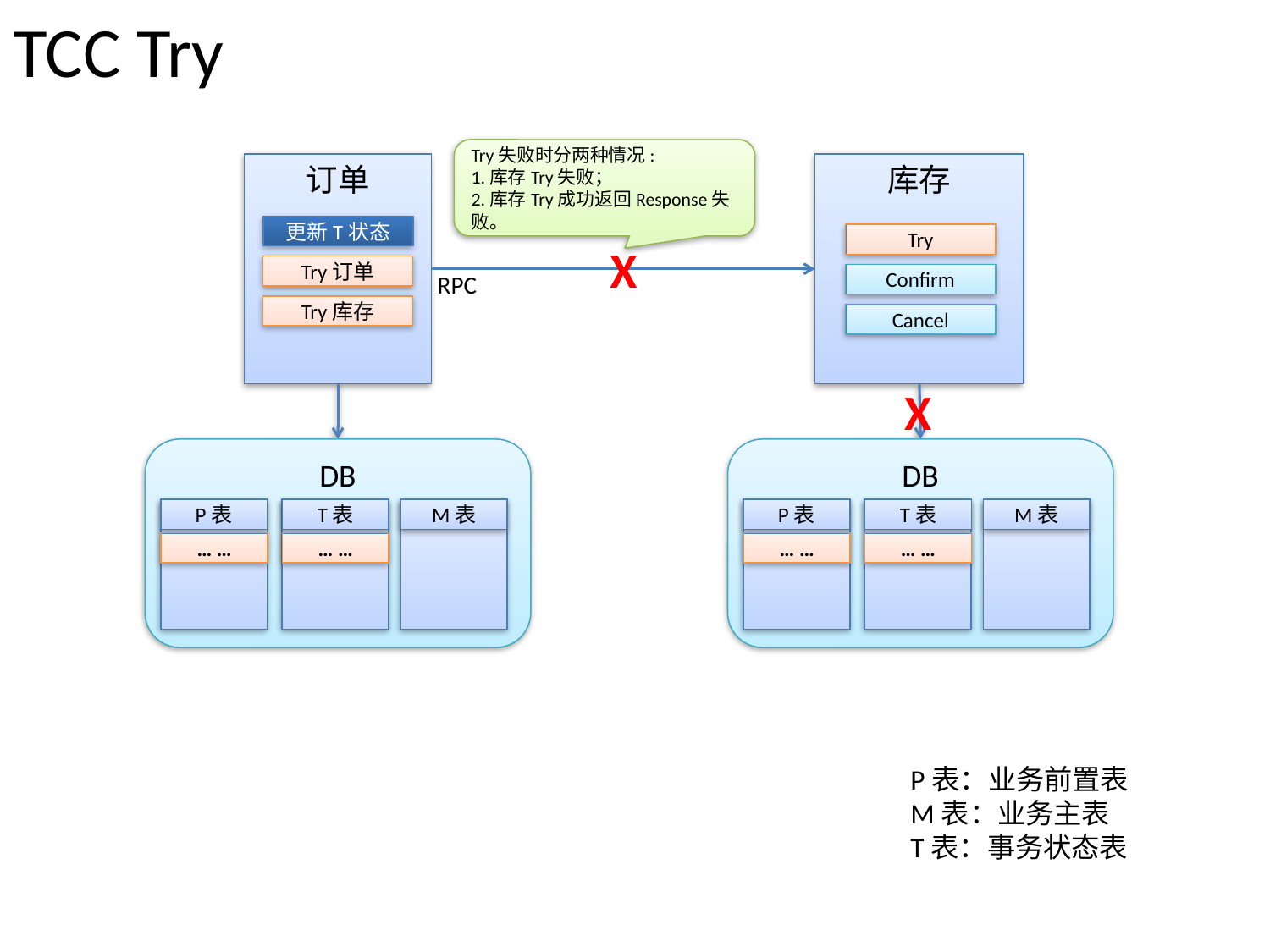

TCC Try
Try失败时分两种情况:
1.库存Try失败；
2.库存Try成功返回Response失败。
订单
库存
更新T状态
Try
X
Try订单
RPC
Confirm
Try库存
Cancel
X
DB

P表

T表

M表
… …
… …
DB

P表

T表

M表
… …
… …
P表：业务前置表
M表：业务主表
T表：事务状态表